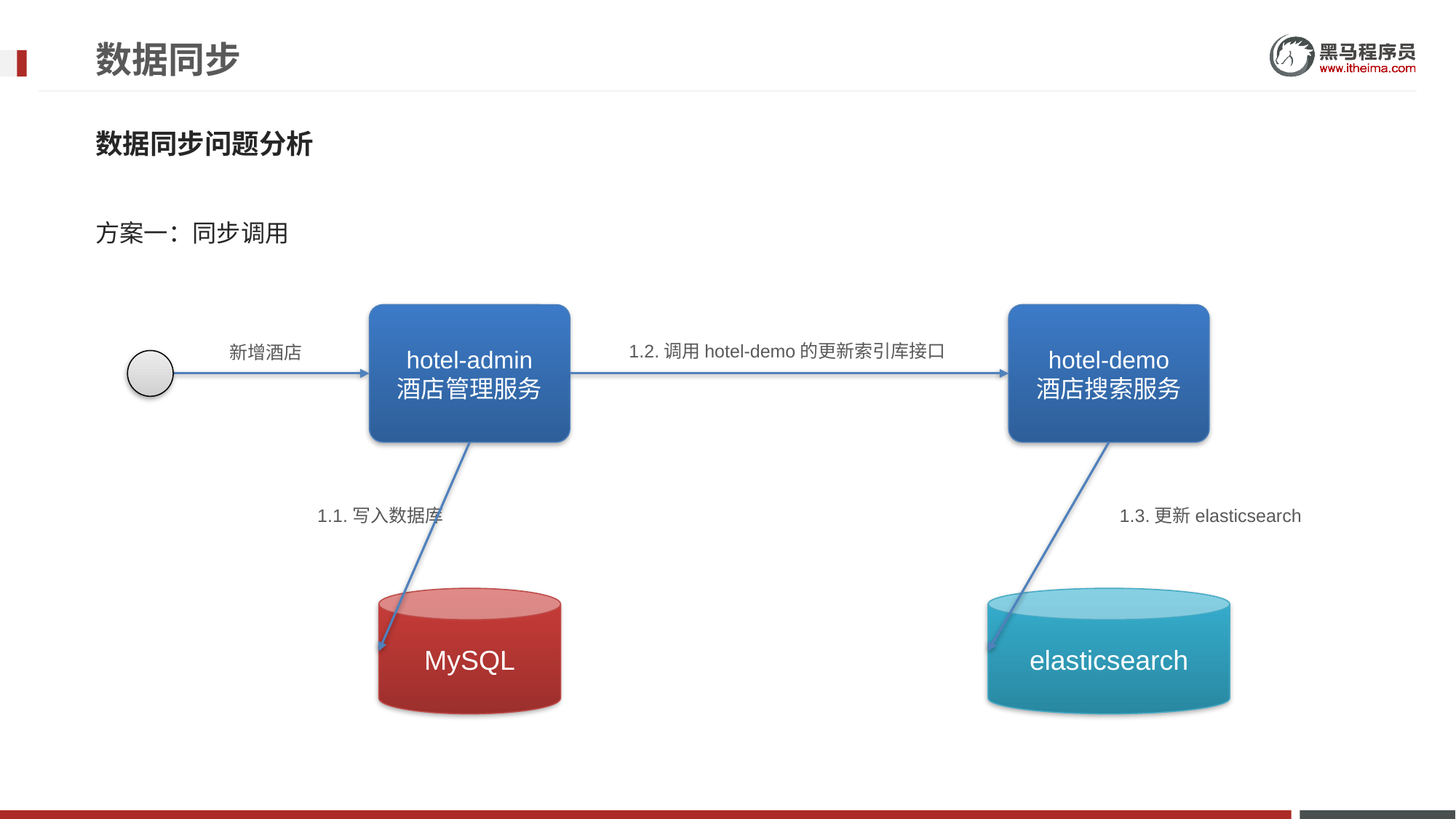

# 数据同步
数据同步问题分析
方案一：同步调用
hotel-admin
酒店管理服务
hotel-demo
酒店搜索服务
1.2.调用hotel-demo的更新索引库接口
新增酒店

1.1.写入数据库
1.3.更新elasticsearch
MySQL
elasticsearch